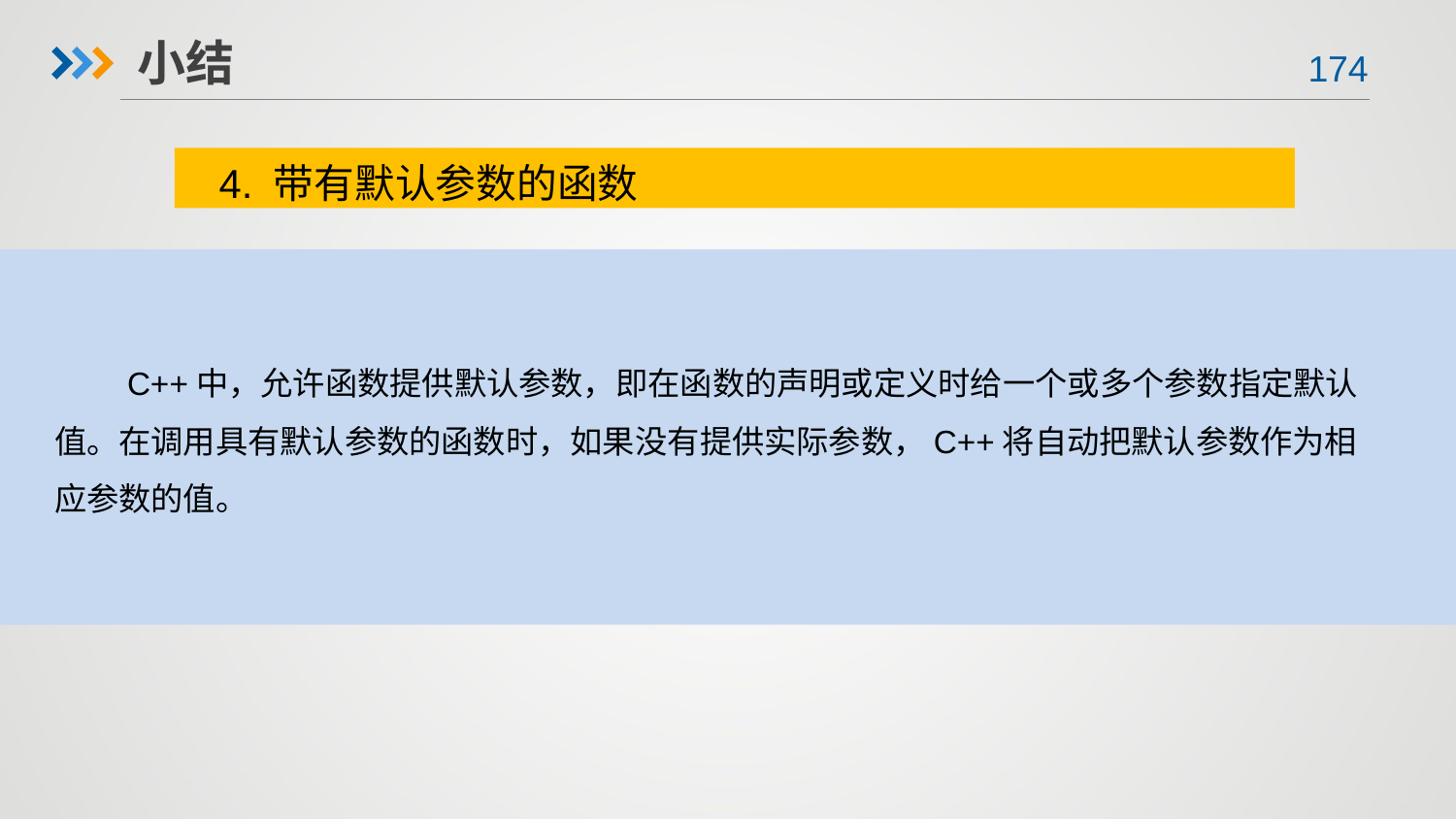

小结

4. 带有默认参数的函数

C++中，允许函数提供默认参数，即在函数的声明或定义时给一个或多个参数指定默认值。在调用具有默认参数的函数时，如果没有提供实际参数，C++将自动把默认参数作为相应参数的值。